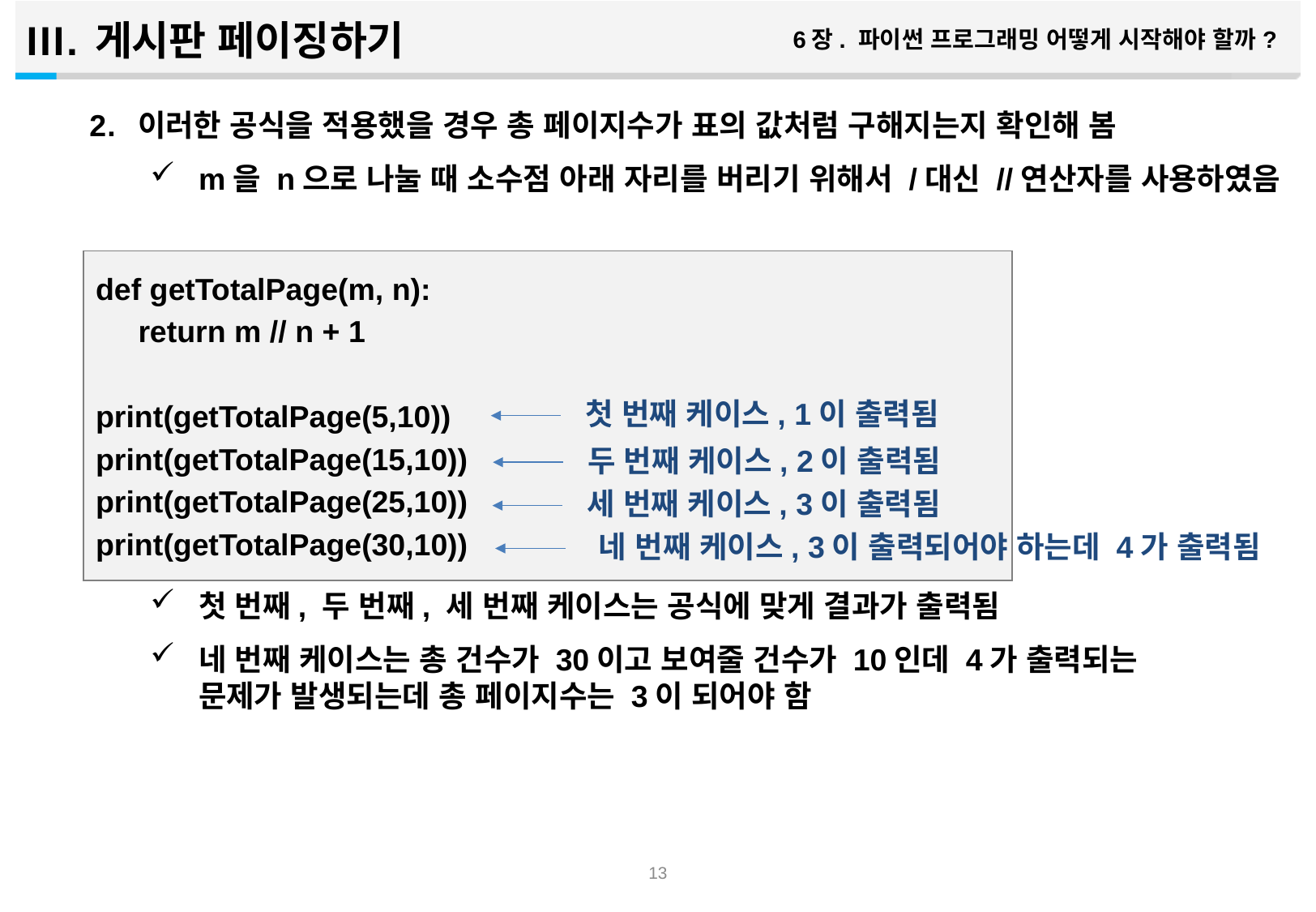

게시판 페이징하기
6장. 파이썬 프로그래밍 어떻게 시작해야 할까?
이러한 공식을 적용했을 경우 총 페이지수가 표의 값처럼 구해지는지 확인해 봄
m을 n으로 나눌 때 소수점 아래 자리를 버리기 위해서 /대신 //연산자를 사용하였음

첫 번째, 두 번째, 세 번째 케이스는 공식에 맞게 결과가 출력됨
네 번째 케이스는 총 건수가 30이고 보여줄 건수가 10인데 4가 출력되는         문제가 발생되는데 총 페이지수는 3이 되어야 함
def getTotalPage(m, n):
     return m // n + 1

print(getTotalPage(5,10))
print(getTotalPage(15,10))
print(getTotalPage(25,10))
print(getTotalPage(30,10))
첫 번째 케이스, 1이 출력됨
두 번째 케이스, 2이 출력됨
세 번째 케이스, 3이 출력됨
네 번째 케이스, 3이 출력되어야 하는데 4가 출력됨
13